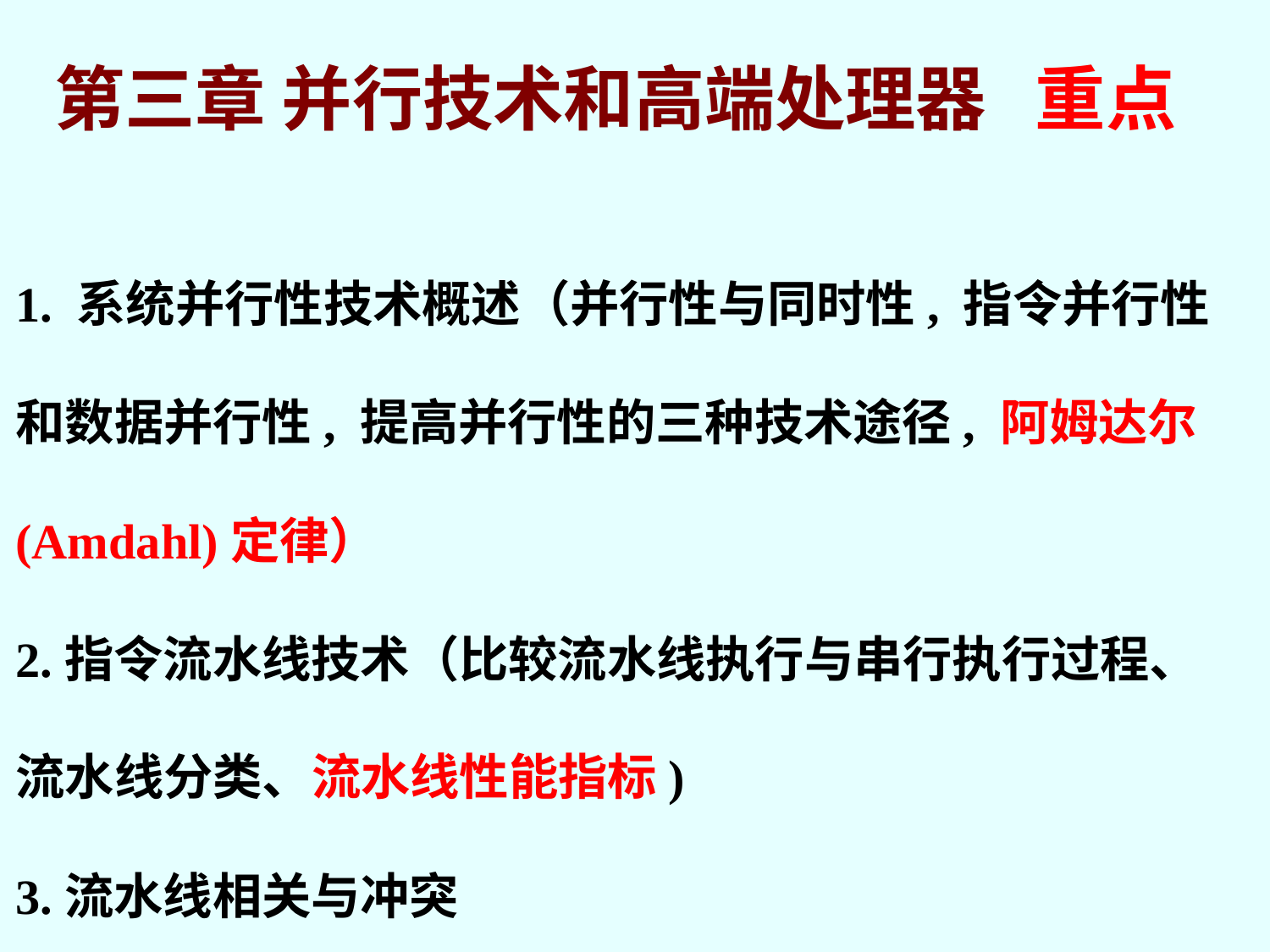

第三章 并行技术和高端处理器   重点
1. 系统并行性技术概述（并行性与同时性, 指令并行性和数据并行性, 提高并行性的三种技术途径, 阿姆达尔(Amdahl)定律）
2.指令流水线技术（比较流水线执行与串行执行过程、流水线分类、流水线性能指标)
3.流水线相关与冲突